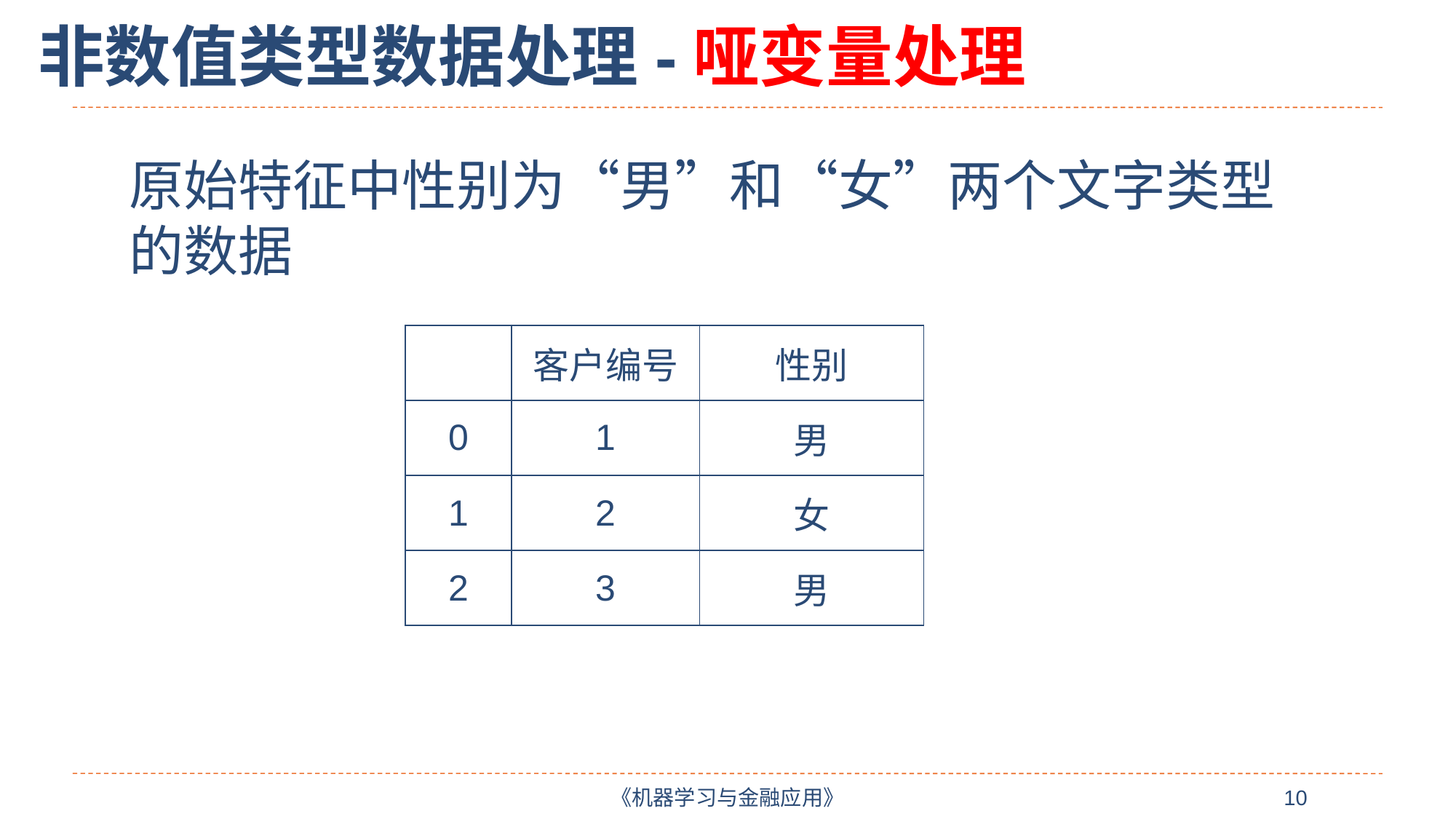

非数值类型数据处理-哑变量处理

原始特征中性别为“男”和“女”两个文字类型的数据
|  | 客户编号 | 性别 |
| --- | --- | --- |
| 0 | 1 | 男 |
| 1 | 2 | 女 |
| 2 | 3 | 男 |